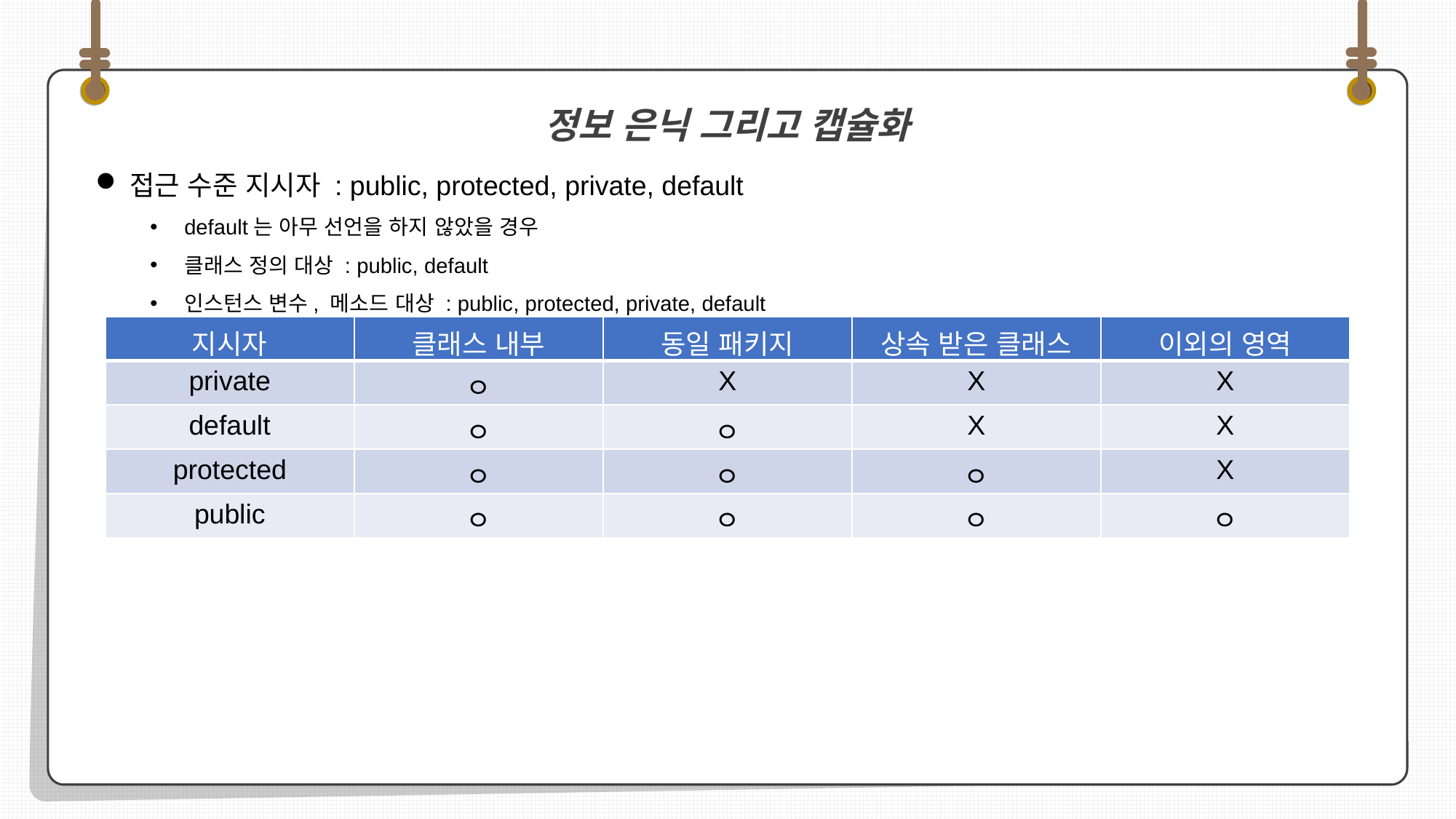

접근 수준 지시자 : public, protected, private, default
default는 아무 선언을 하지 않았을 경우
클래스 정의 대상 : public, default
인스턴스 변수, 메소드 대상 : public, protected, private, default

정보 은닉 그리고 캡슐화

| 지시자 | 클래스 내부 | 동일 패키지 | 상속 받은 클래스 | 이외의 영역 |
| --- | --- | --- | --- | --- |
| private | ㅇ | X | X | X |
| default | ㅇ | ㅇ | X | X |
| protected | ㅇ | ㅇ | ㅇ | X |
| public | ㅇ | ㅇ | ㅇ | ㅇ |